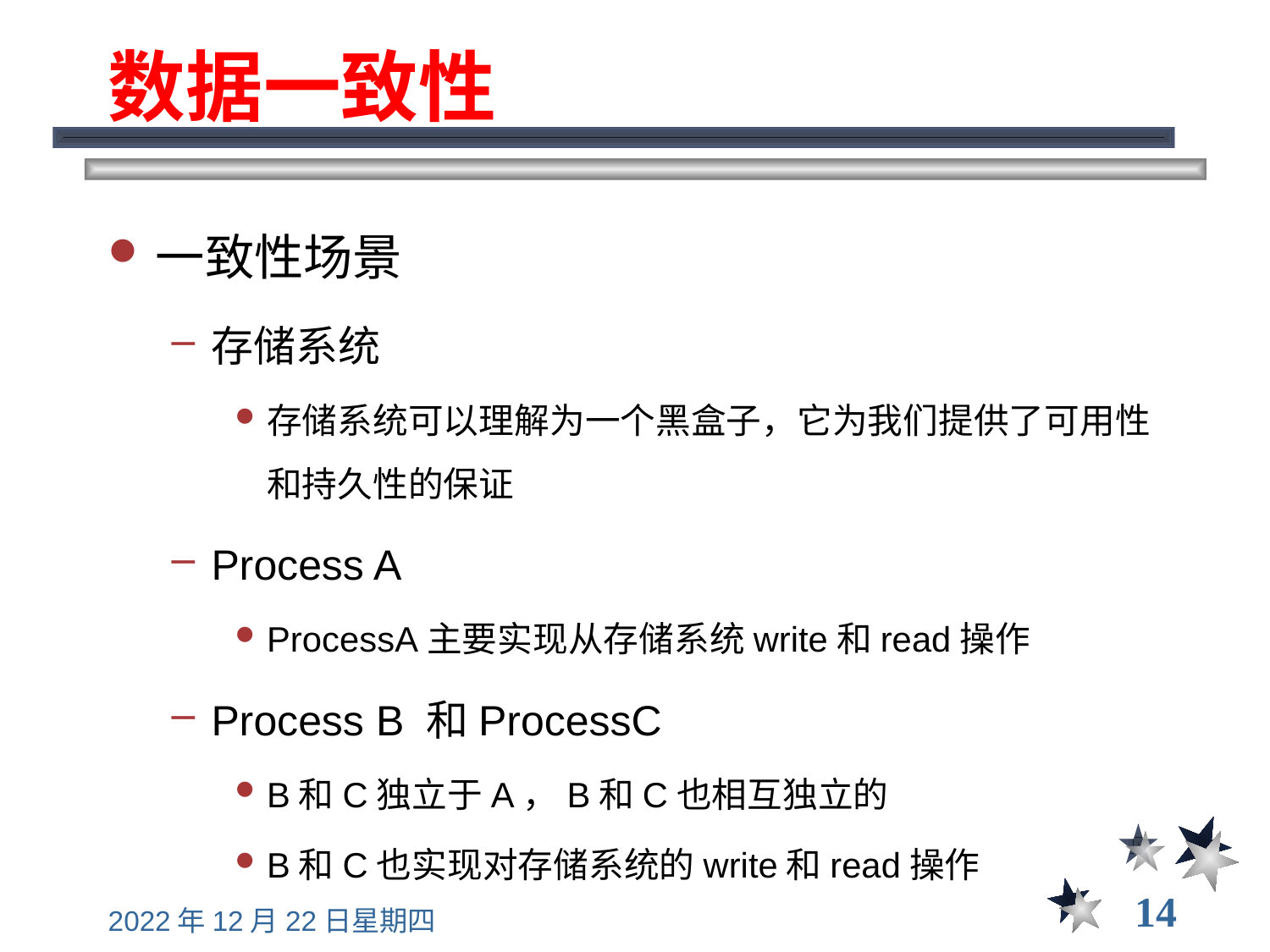

# 数据一致性
一致性场景
存储系统
存储系统可以理解为一个黑盒子，它为我们提供了可用性和持久性的保证
Process A
ProcessA主要实现从存储系统write和read操作
Process B 和ProcessC
B和C独立于A，B和C也相互独立的
B和C也实现对存储系统的write和read操作
14
2022年12月22日星期四
大数据管理----前言